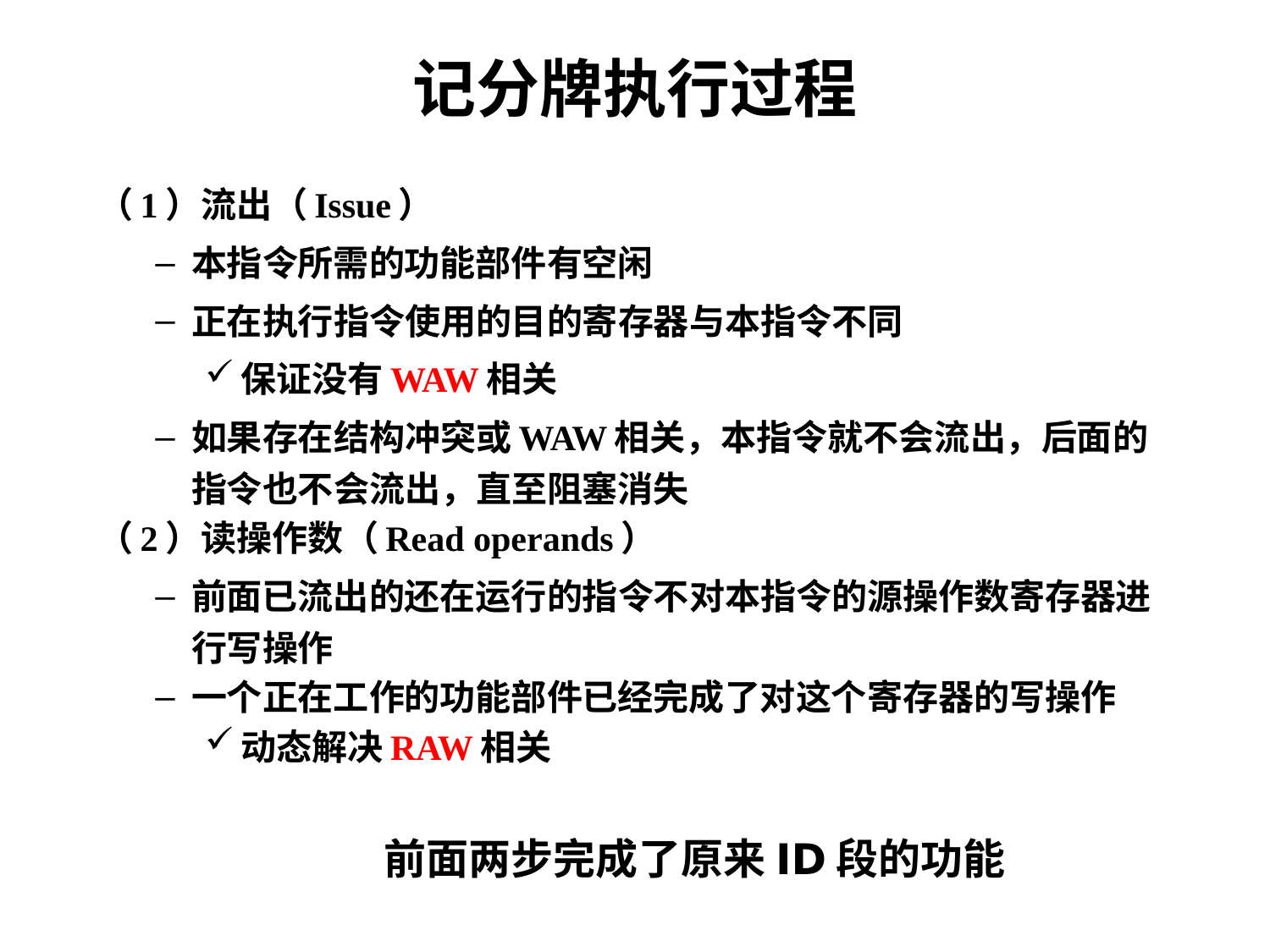

记分牌执行过程
（1）流出（Issue）
本指令所需的功能部件有空闲
正在执行指令使用的目的寄存器与本指令不同
保证没有WAW相关
如果存在结构冲突或WAW相关，本指令就不会流出，后面的指令也不会流出，直至阻塞消失
（2）读操作数（Read operands）
前面已流出的还在运行的指令不对本指令的源操作数寄存器进行写操作
一个正在工作的功能部件已经完成了对这个寄存器的写操作
动态解决RAW相关

前面两步完成了原来ID段的功能